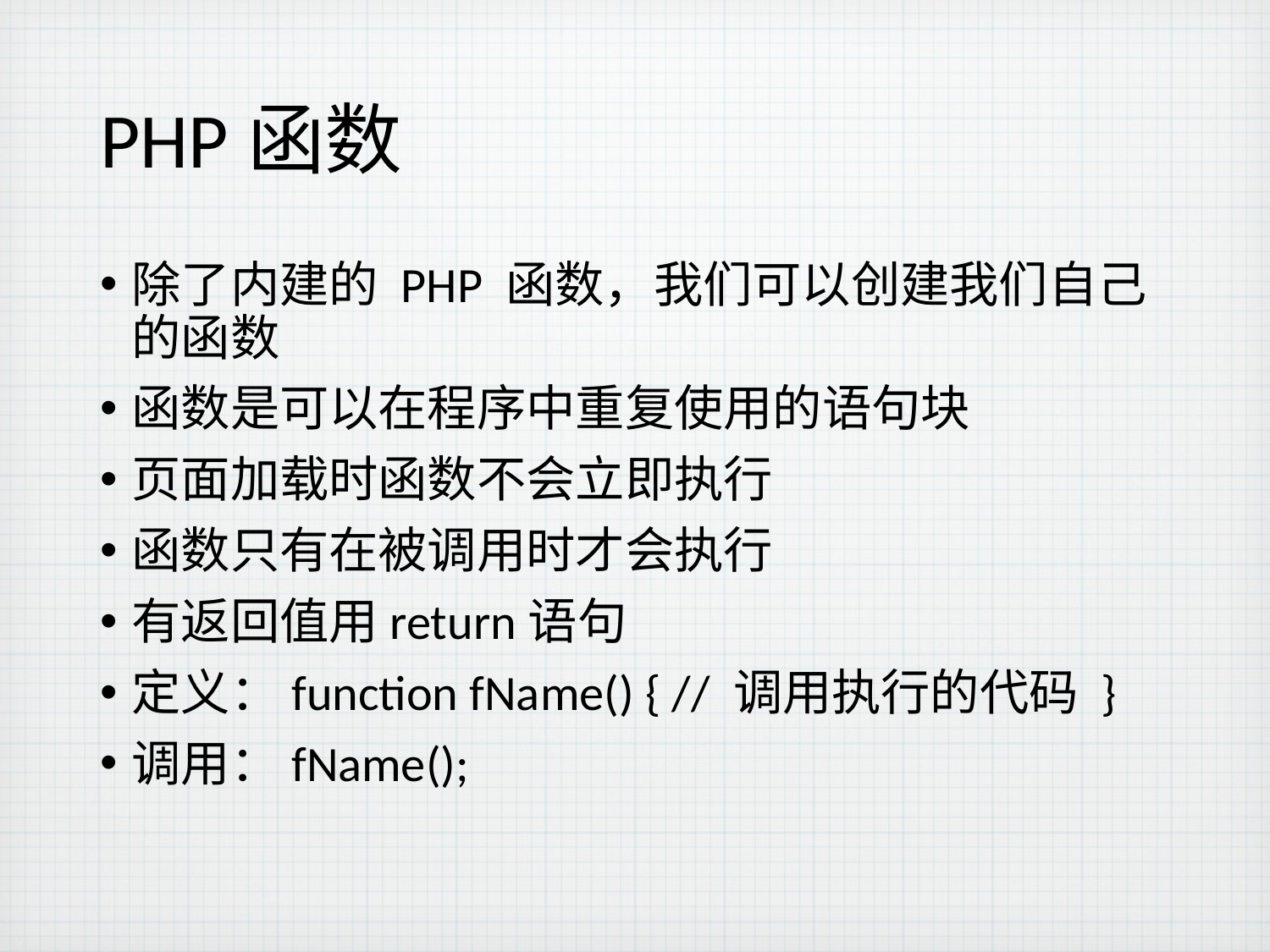

# PHP函数
除了内建的 PHP 函数，我们可以创建我们自己的函数
函数是可以在程序中重复使用的语句块
页面加载时函数不会立即执行
函数只有在被调用时才会执行
有返回值用return语句
定义：function fName() { // 调用执行的代码 }
调用：fName();